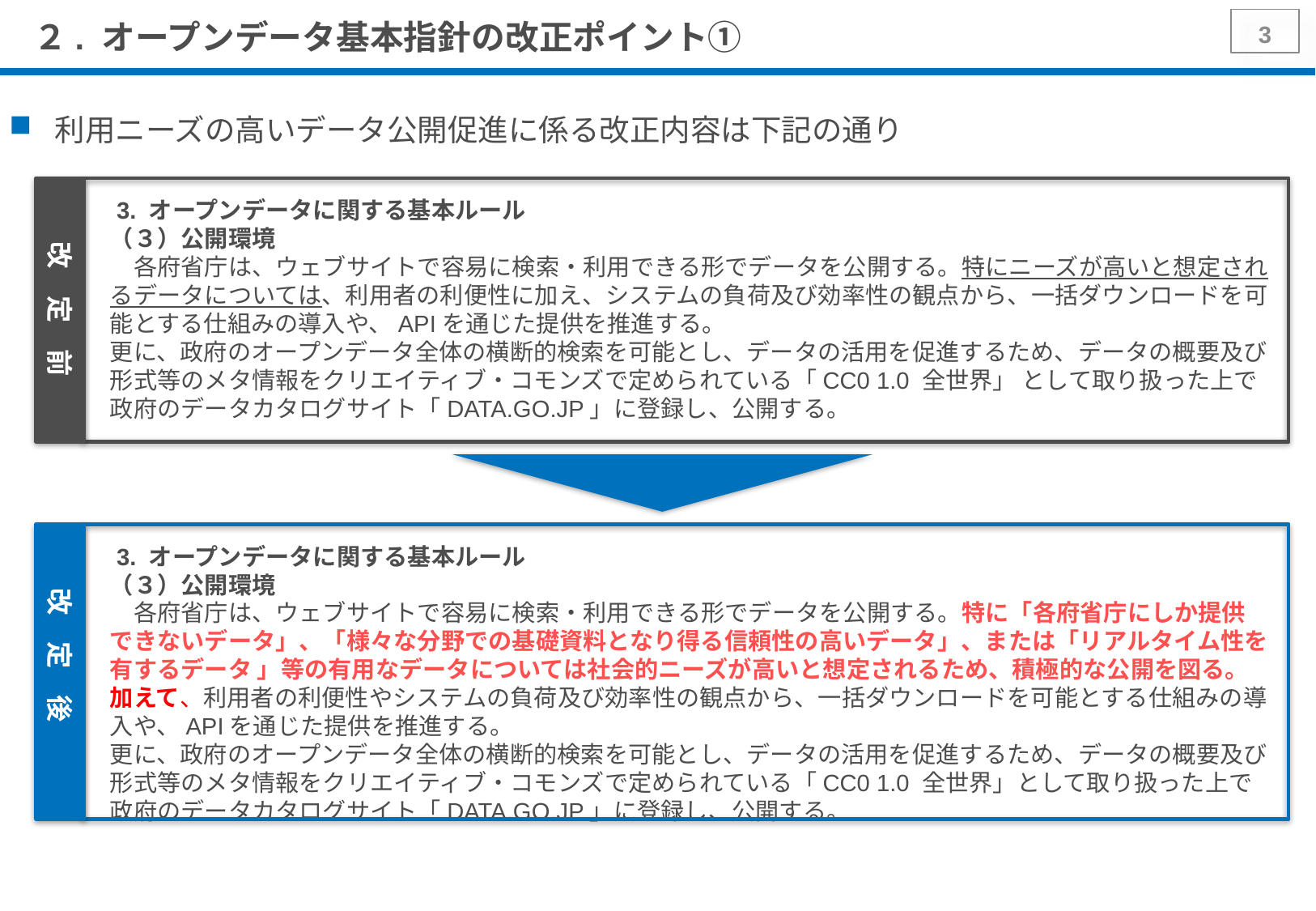

# ２. オープンデータ基本指針の改正ポイント①
3
利用ニーズの高いデータ公開促進に係る改正内容は下記の通り

 3. オープンデータに関する基本ルール
（３）公開環境
　各府省庁は、ウェブサイトで容易に検索・利用できる形でデータを公開する。特にニーズが高いと想定されるデータについては、利用者の利便性に加え、システムの負荷及び効率性の観点から、一括ダウンロードを可能とする仕組みの導入や、APIを通じた提供を推進する。
更に、政府のオープンデータ全体の横断的検索を可能とし、データの活用を促進するため、データの概要及び形式等のメタ情報をクリエイティブ・コモンズで定められている「CC0 1.0 全世界」 として取り扱った上で政府のデータカタログサイト「DATA.GO.JP」に登録し、公開する。
改　定　前

 3. オープンデータに関する基本ルール
（３）公開環境
　各府省庁は、ウェブサイトで容易に検索・利用できる形でデータを公開する。特に「各府省庁にしか提供できないデータ」、「様々な分野での基礎資料となり得る信頼性の高いデータ」、または「リアルタイム性を有するデータ 」等の有用なデータについては社会的ニーズが高いと想定されるため、積極的な公開を図る。加えて、利用者の利便性やシステムの負荷及び効率性の観点から、一括ダウンロードを可能とする仕組みの導入や、APIを通じた提供を推進する。
更に、政府のオープンデータ全体の横断的検索を可能とし、データの活用を促進するため、データの概要及び形式等のメタ情報をクリエイティブ・コモンズで定められている「CC0 1.0 全世界」として取り扱った上で政府のデータカタログサイト「DATA.GO.JP」に登録し、公開する。
改　定　後